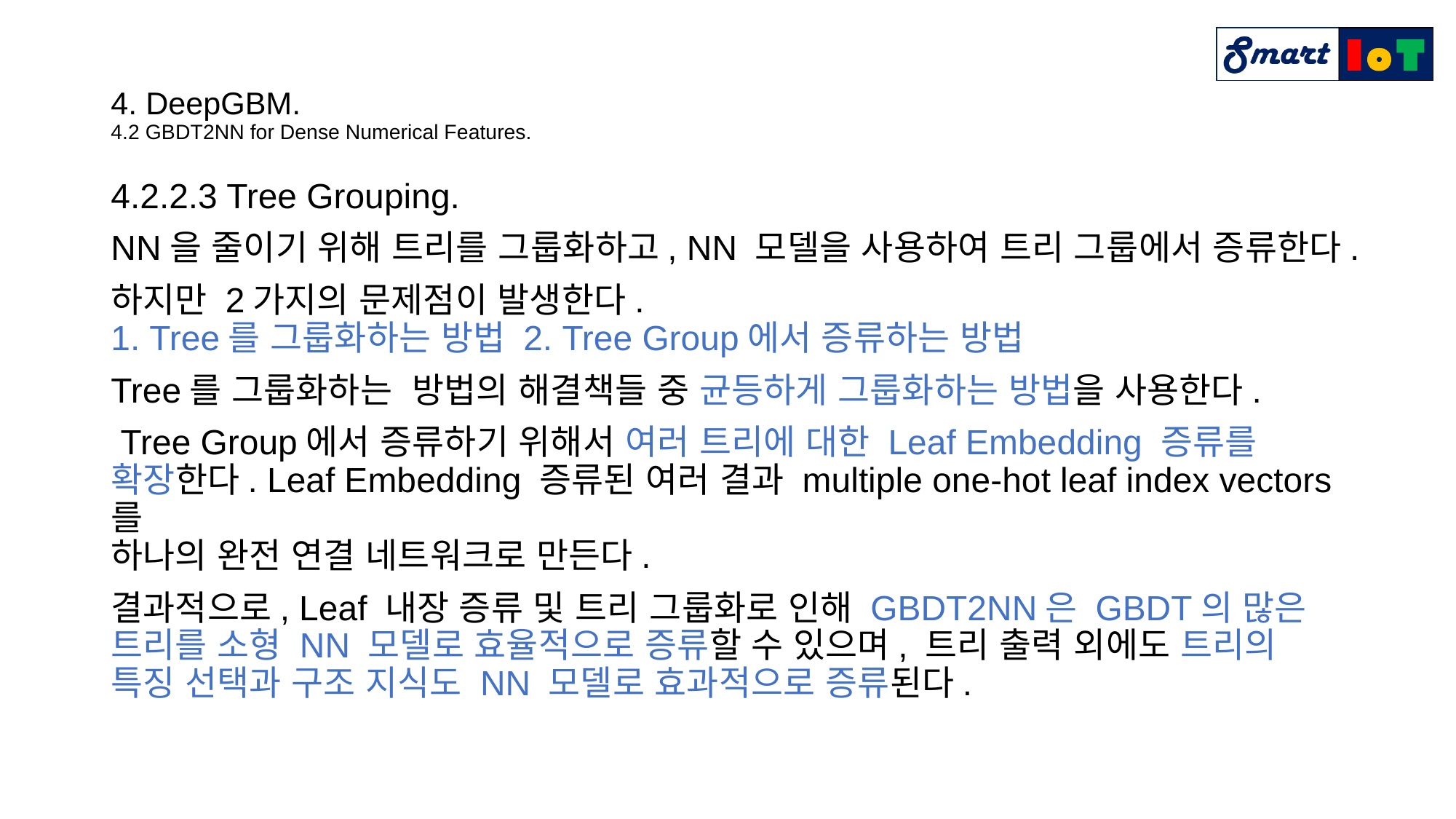

# 4. DeepGBM. 4.2 GBDT2NN for Dense Numerical Features.
4.2.2.3 Tree Grouping.
NN을 줄이기 위해 트리를 그룹화하고, NN 모델을 사용하여 트리 그룹에서 증류한다.
하지만 2가지의 문제점이 발생한다.
1. Tree를 그룹화하는 방법 2. Tree Group에서 증류하는 방법
Tree를 그룹화하는  방법의 해결책들 중 균등하게 그룹화하는 방법을 사용한다.
 Tree Group에서 증류하기 위해서 여러 트리에 대한 Leaf Embedding 증류를 확장한다. Leaf Embedding 증류된 여러 결과 multiple one-hot leaf index vectors를
하나의 완전 연결 네트워크로 만든다.
결과적으로, Leaf 내장 증류 및 트리 그룹화로 인해 GBDT2NN은 GBDT의 많은 트리를 소형 NN 모델로 효율적으로 증류할 수 있으며, 트리 출력 외에도 트리의 특징 선택과 구조 지식도 NN 모델로 효과적으로 증류된다.